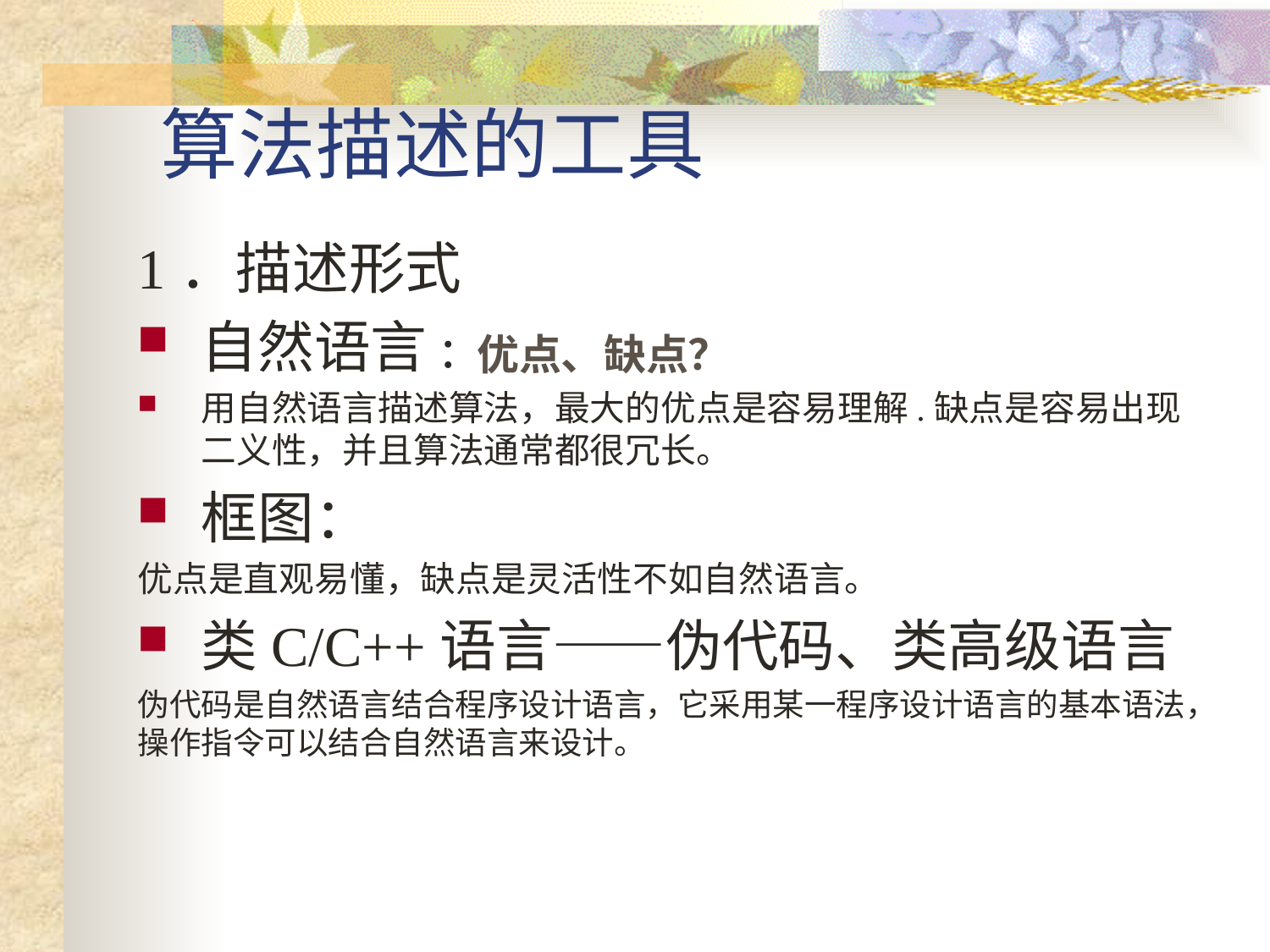

# 算法描述的工具
1．描述形式
自然语言:
用自然语言描述算法，最大的优点是容易理解.缺点是容易出现二义性，并且算法通常都很冗长。
框图：
优点是直观易懂，缺点是灵活性不如自然语言。
类C/C++语言——伪代码、类高级语言
伪代码是自然语言结合程序设计语言，它采用某一程序设计语言的基本语法，操作指令可以结合自然语言来设计。
优点、缺点？